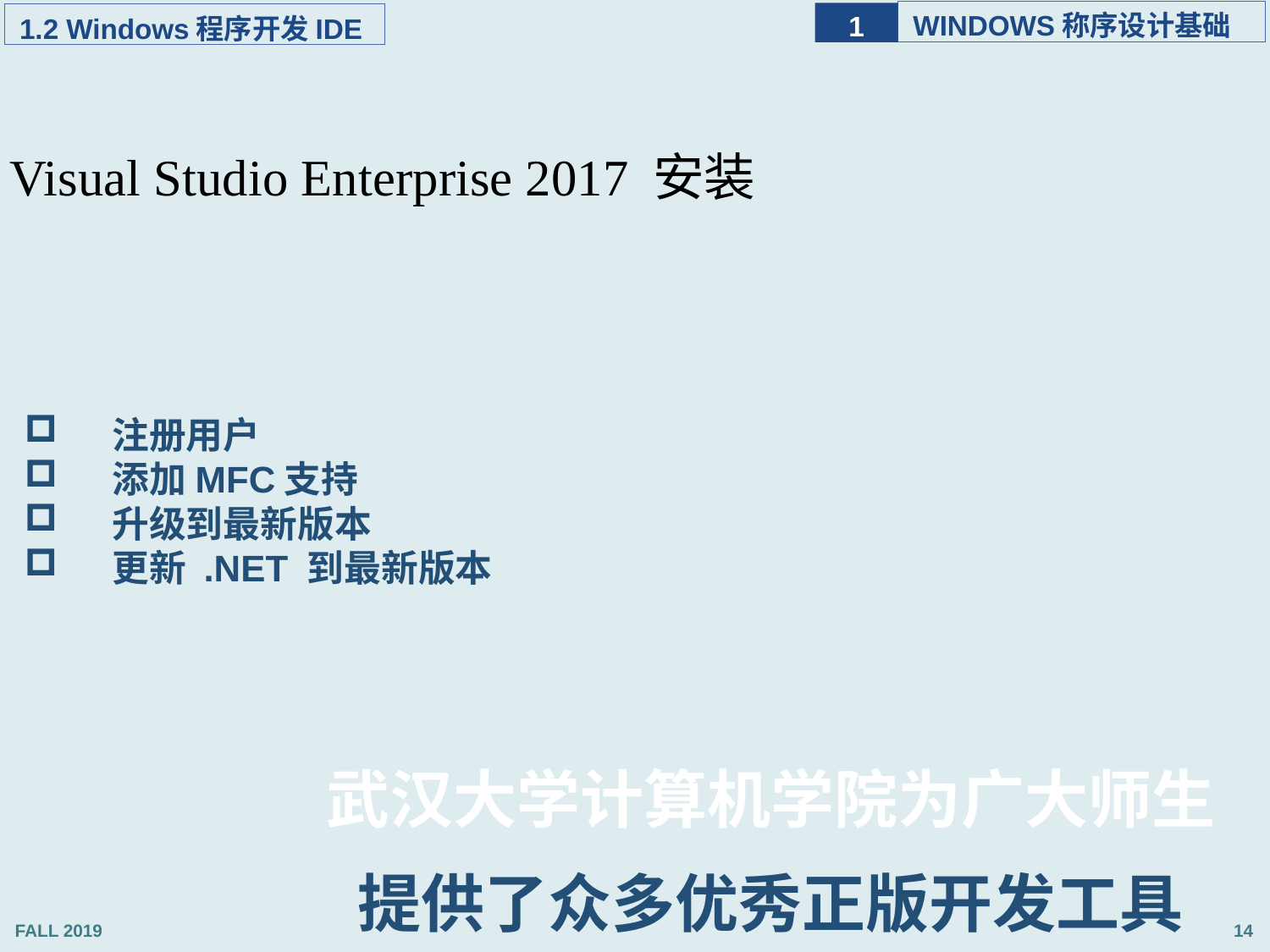

Visual Studio Enterprise 2017 安装
    注册用户
    添加MFC支持
    升级到最新版本
    更新 .NET 到最新版本
武汉大学计算机学院为广大师生
提供了众多优秀正版开发工具